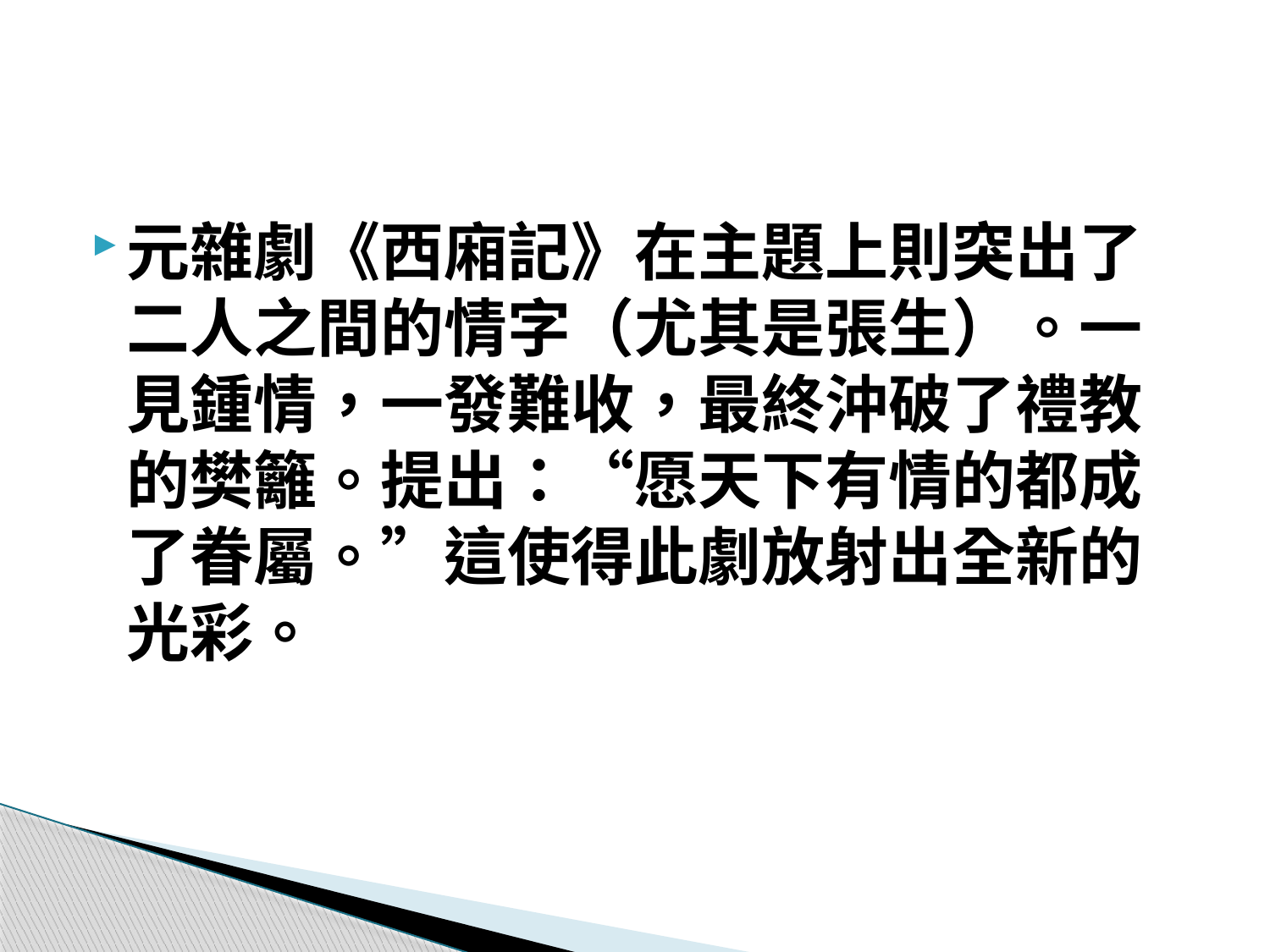

#
元雜劇《西廂記》在主題上則突出了二人之間的情字（尤其是張生）。一見鍾情，一發難收，最終沖破了禮教的樊籬。提出：“愿天下有情的都成了眷屬。”這使得此劇放射出全新的光彩。